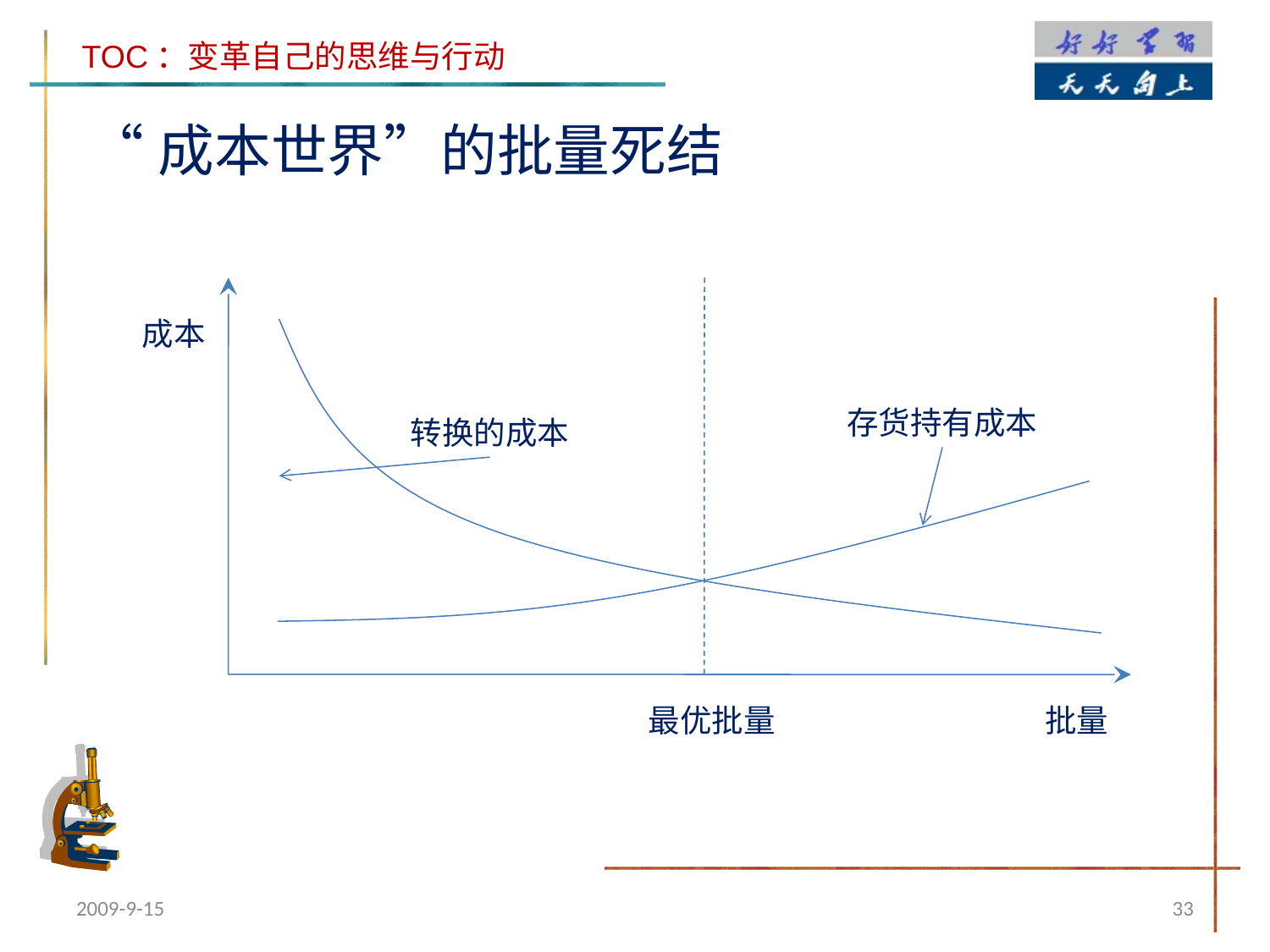

“成本世界”的批量死结
成本

存货持有成本
转换的成本

最优批量
批量
2009-9-15
33